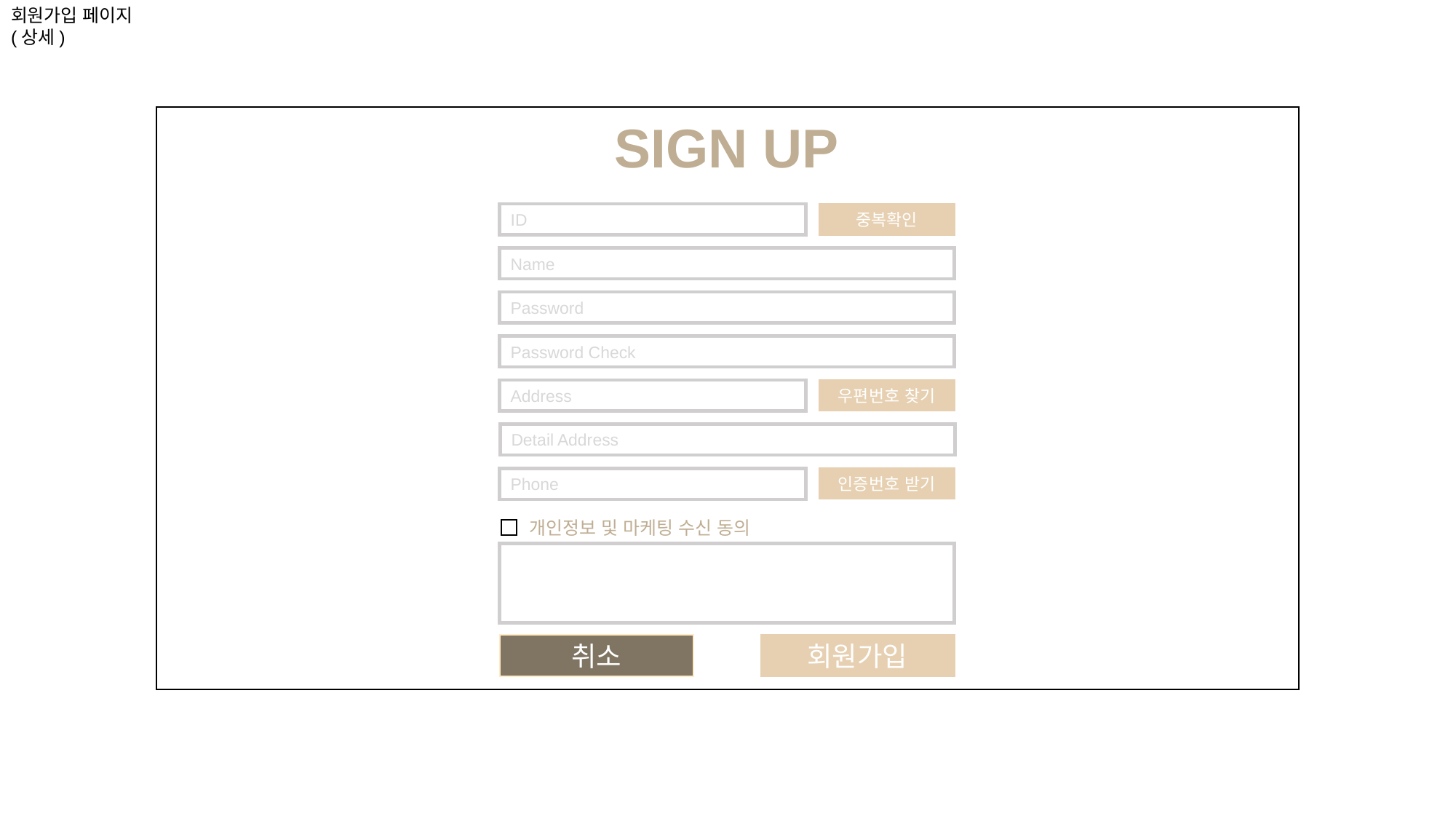

회원가입 페이지
(상세)

SIGN UP
ID
중복확인
Name
Password
Password Check
우편번호 찾기
Address
Detail Address
인증번호 받기
Phone
개인정보 및 마케팅 수신 동의

회원가입
취소